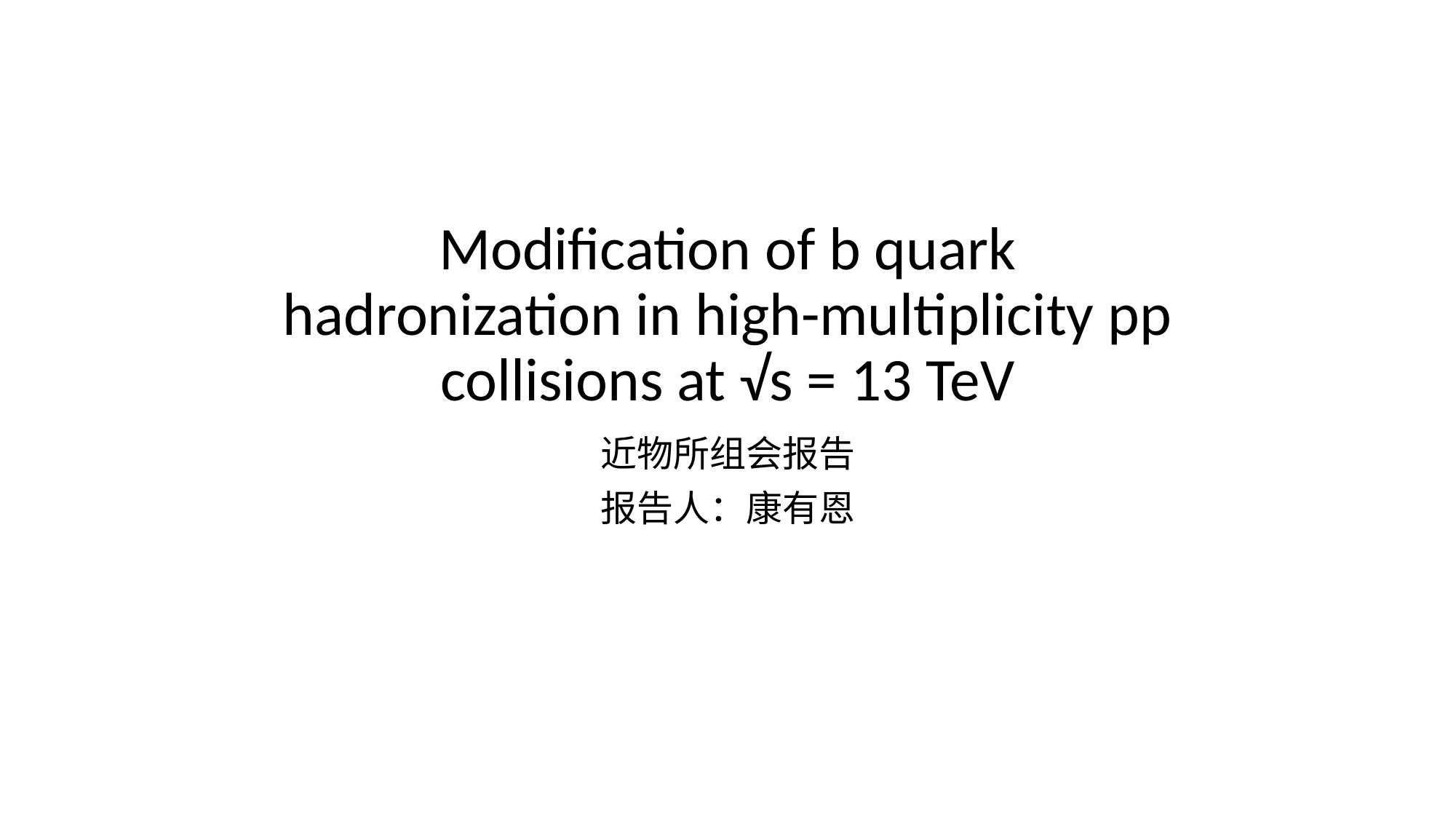

# Modification of b quark hadronization in high-multiplicity pp collisions at √s = 13 TeV
近物所组会报告
报告人：康有恩
1